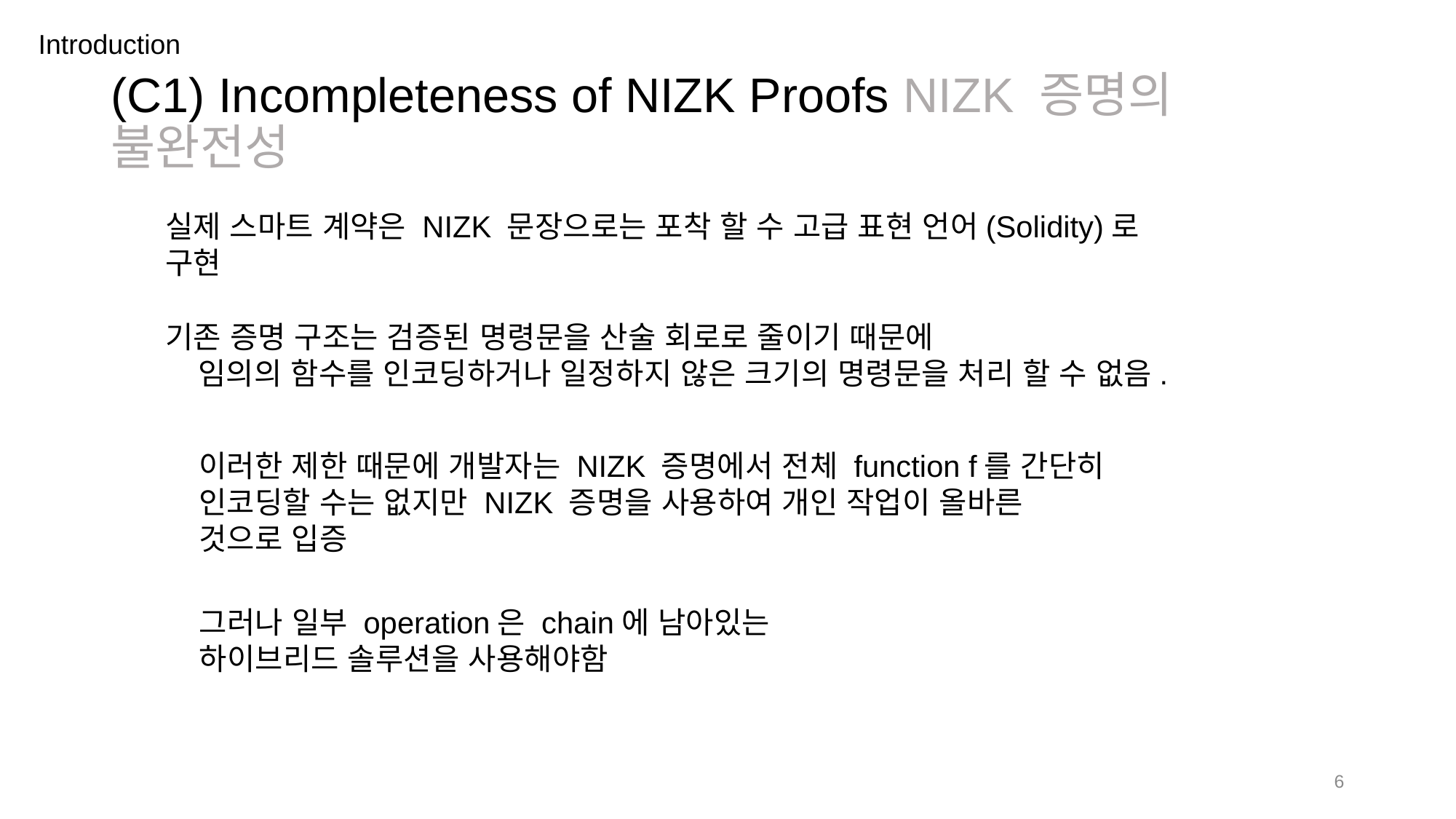

Introduction
# (C1) Incompleteness of NIZK Proofs NIZK 증명의 불완전성
실제 스마트 계약은 NIZK 문장으로는 포착 할 수 고급 표현 언어(Solidity)로 구현
기존 증명 구조는 검증된 명령문을 산술 회로로 줄이기 때문에
   임의의 함수를 인코딩하거나 일정하지 않은 크기의 명령문을 처리 할 수 없음.
이러한 제한 때문에 개발자는 NIZK 증명에서 전체 function f를 간단히 인코딩할 수는 없지만 NIZK 증명을 사용하여 개인 작업이 올바른 것으로 입증
그러나 일부 operation은 chain에 남아있는 하이브리드 솔루션을 사용해야함
6